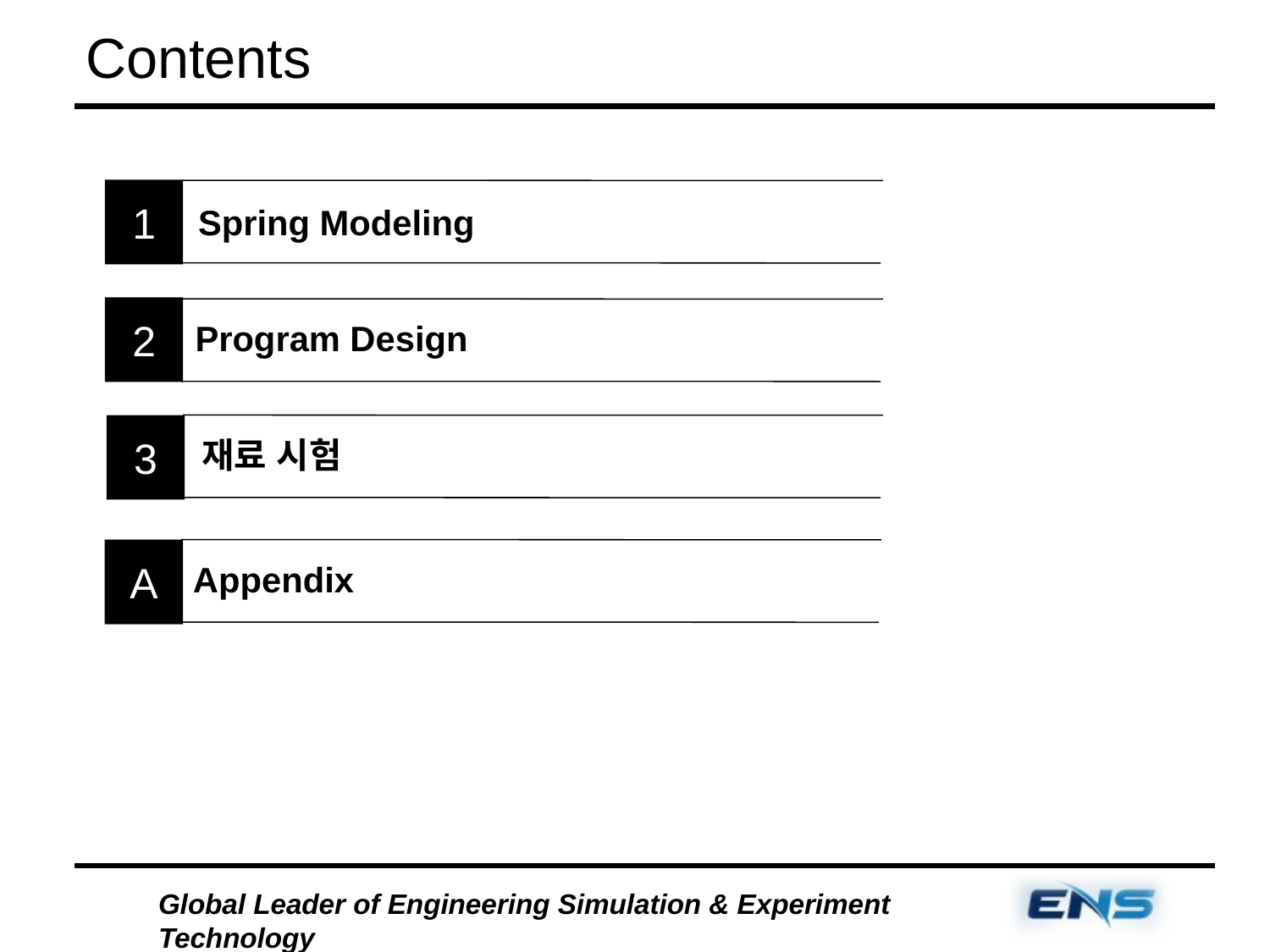

# Contents
1
Spring Modeling
2
Program Design
3
재료 시험
A
Appendix